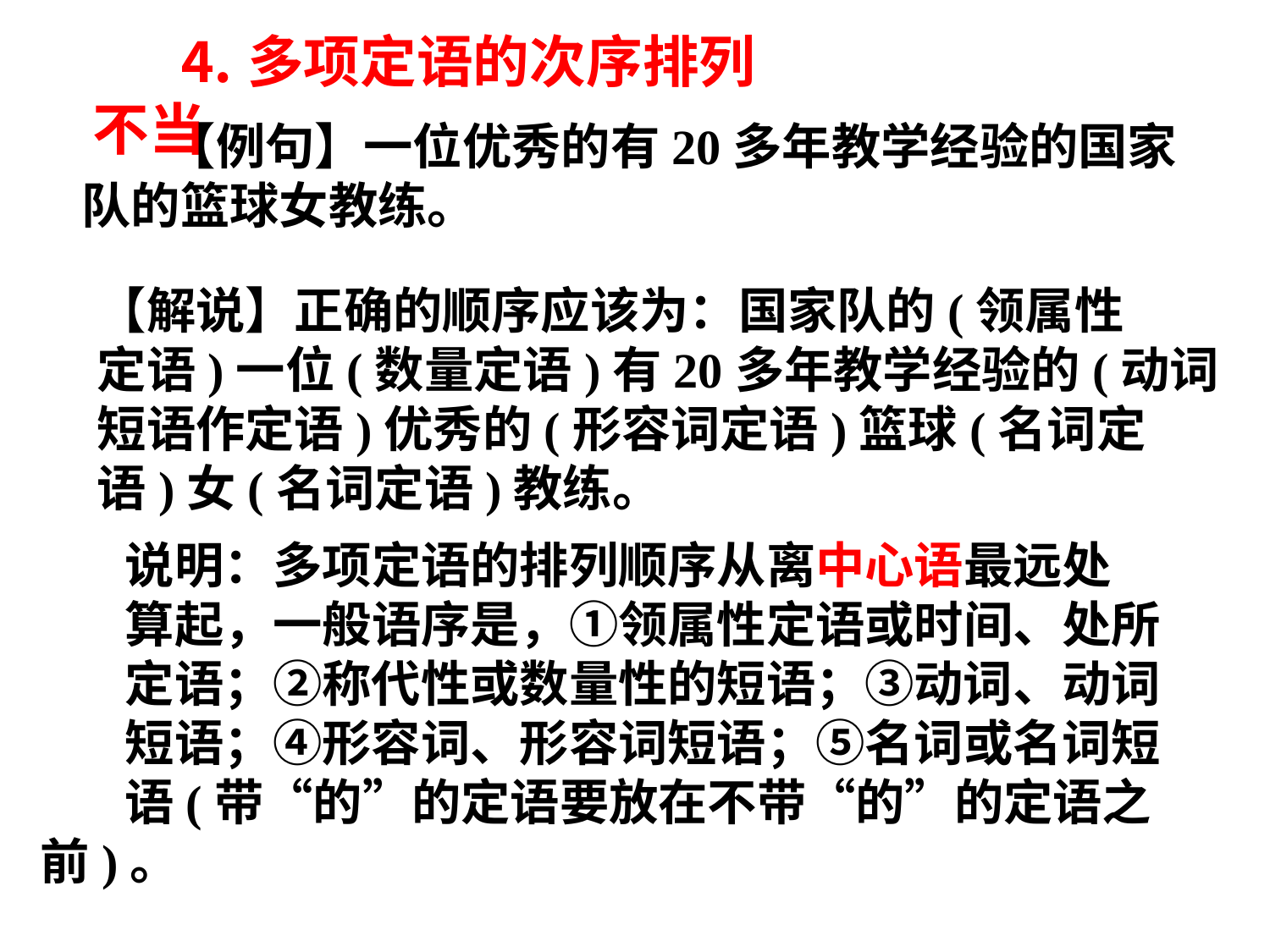

⒋多项定语的次序排列不当
【例句】一位优秀的有20多年教学经验的国家队的篮球女教练。
【解说】正确的顺序应该为：国家队的(领属性
定语)一位(数量定语)有20多年教学经验的(动词
短语作定语)优秀的(形容词定语)篮球(名词定
语)女(名词定语)教练。

说明：多项定语的排列顺序从离中心语最远处
算起，一般语序是，①领属性定语或时间、处所
定语；②称代性或数量性的短语；③动词、动词
短语；④形容词、形容词短语；⑤名词或名词短
语(带“的”的定语要放在不带“的”的定语之前)。